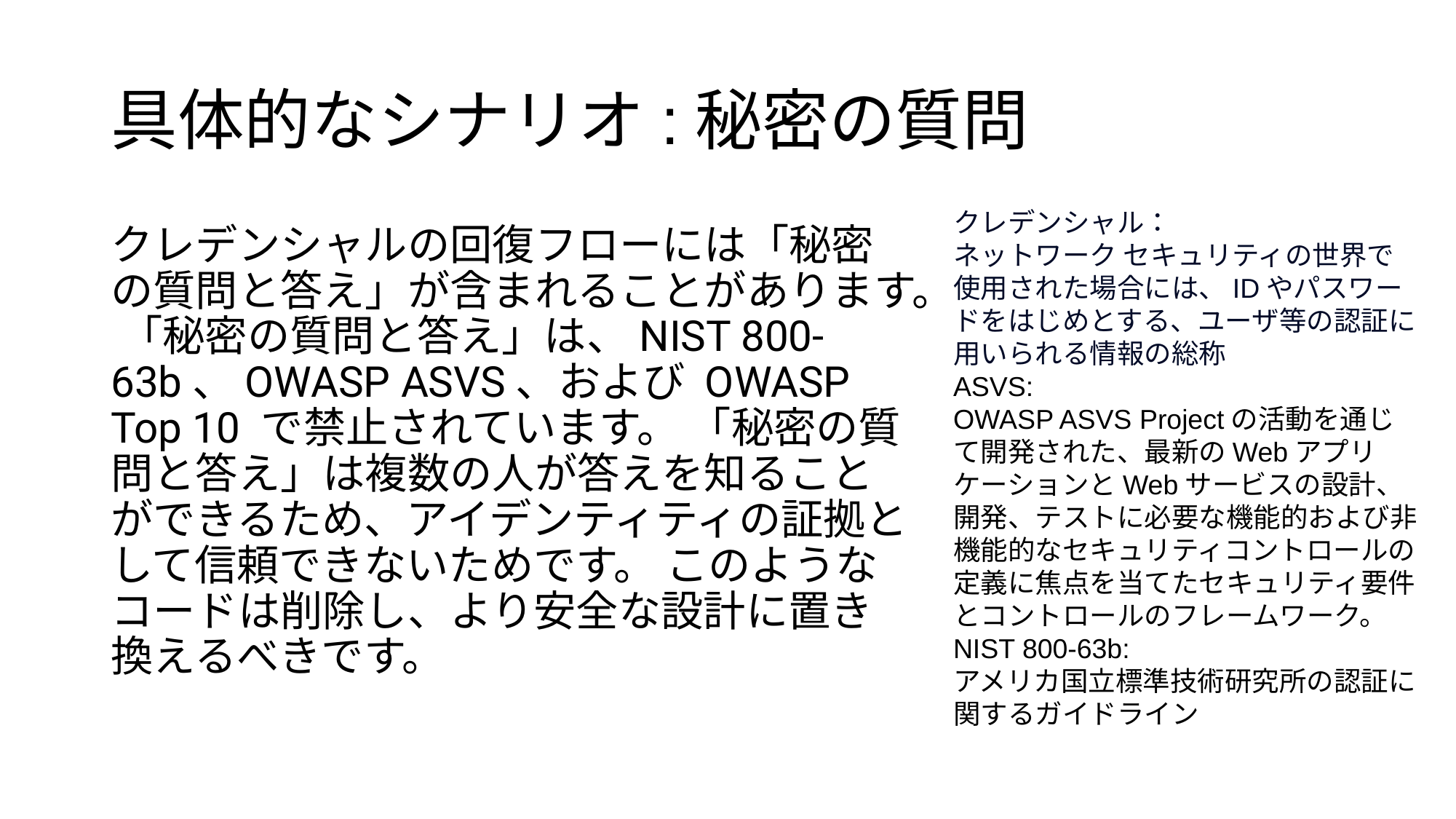

# 具体的なシナリオ:秘密の質問
クレデンシャル：
ネットワーク セキュリティの世界で使用された場合には、IDやパスワードをはじめとする、ユーザ等の認証に用いられる情報の総称
ASVS:
OWASP ASVS Projectの活動を通じて開発された、最新のWebアプリケーションとWebサービスの設計、開発、テストに必要な機能的および非機能的なセキュリティコントロールの定義に焦点を当てたセキュリティ要件とコントロールのフレームワーク。
NIST 800-63b:
アメリカ国立標準技術研究所の認証に関するガイドライン

クレデンシャルの回復フローには「秘密の質問と答え」が含まれることがあります。 「秘密の質問と答え」は、NIST 800-63b、OWASP ASVS、および OWASP Top 10 で禁止されています。 「秘密の質問と答え」は複数の人が答えを知ることができるため、アイデンティティの証拠として信頼できないためです。 このようなコードは削除し、より安全な設計に置き換えるべきです。